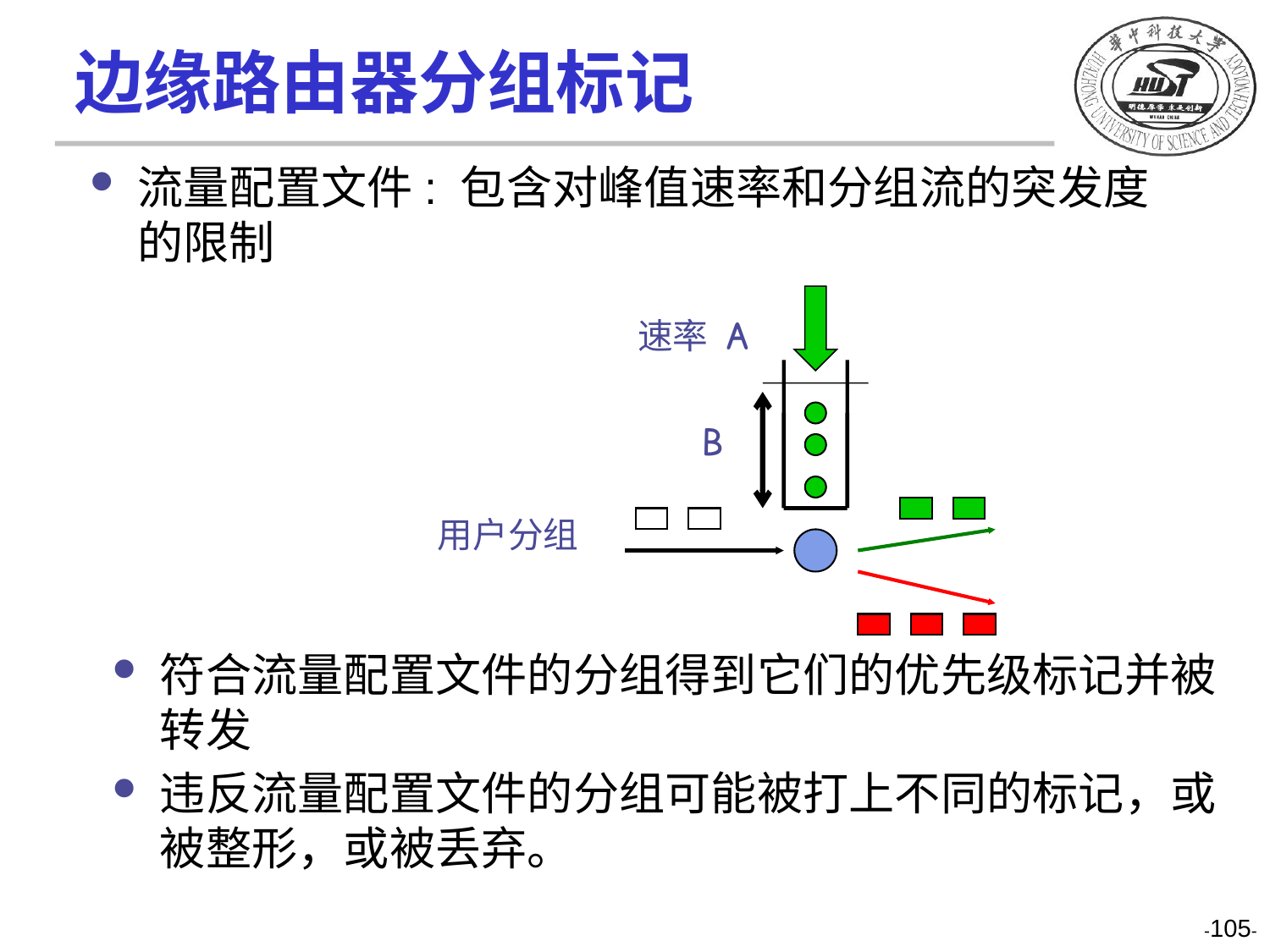

边缘路由器分组标记
流量配置文件: 包含对峰值速率和分组流的突发度的限制

速率 A

B

用户分组
符合流量配置文件的分组得到它们的优先级标记并被转发
违反流量配置文件的分组可能被打上不同的标记，或被整形，或被丢弃。
-105-